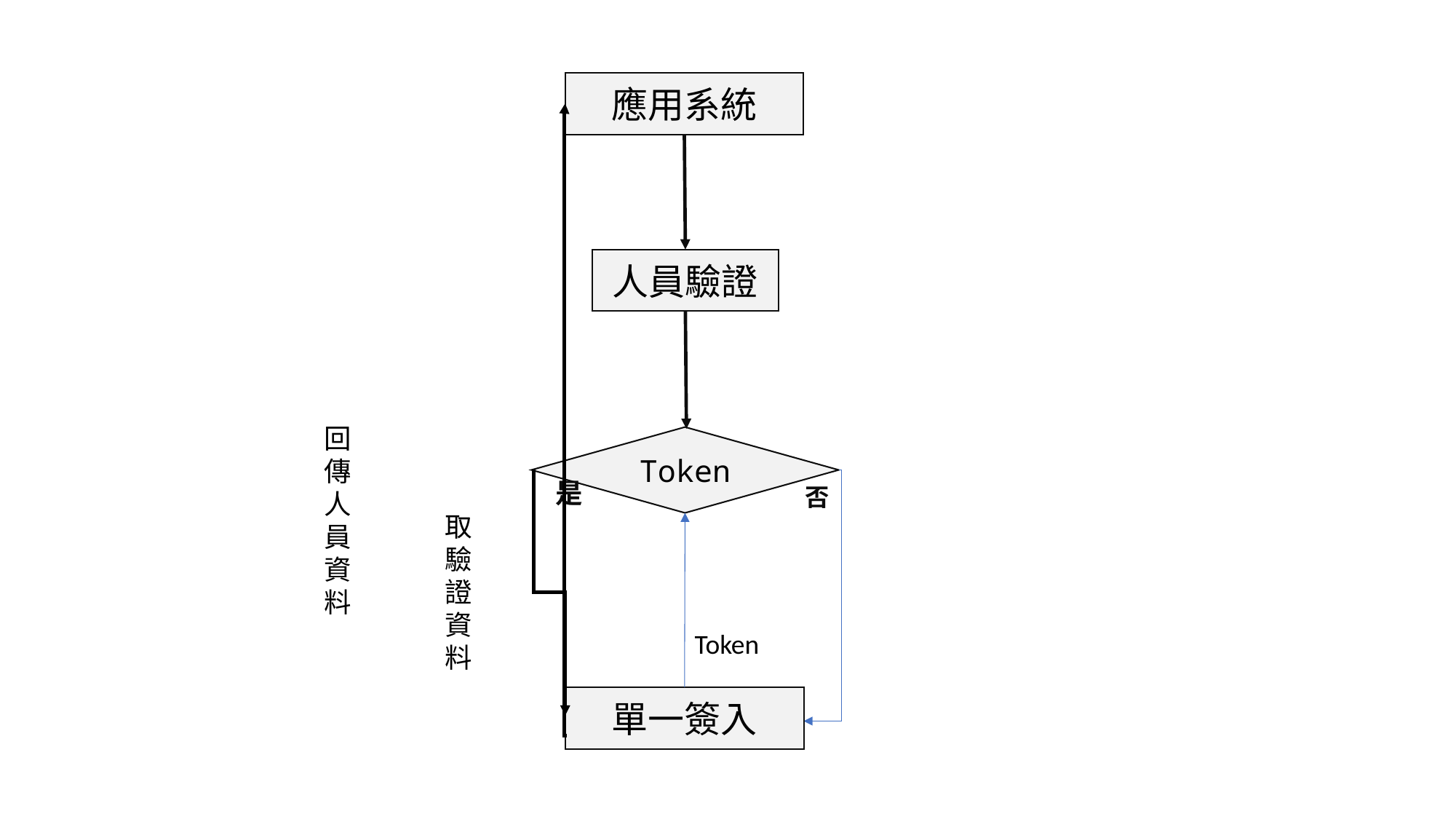

應用系統
人員驗證
回傳人員資料
Token
是
否
取驗證資料
Token
單一簽入